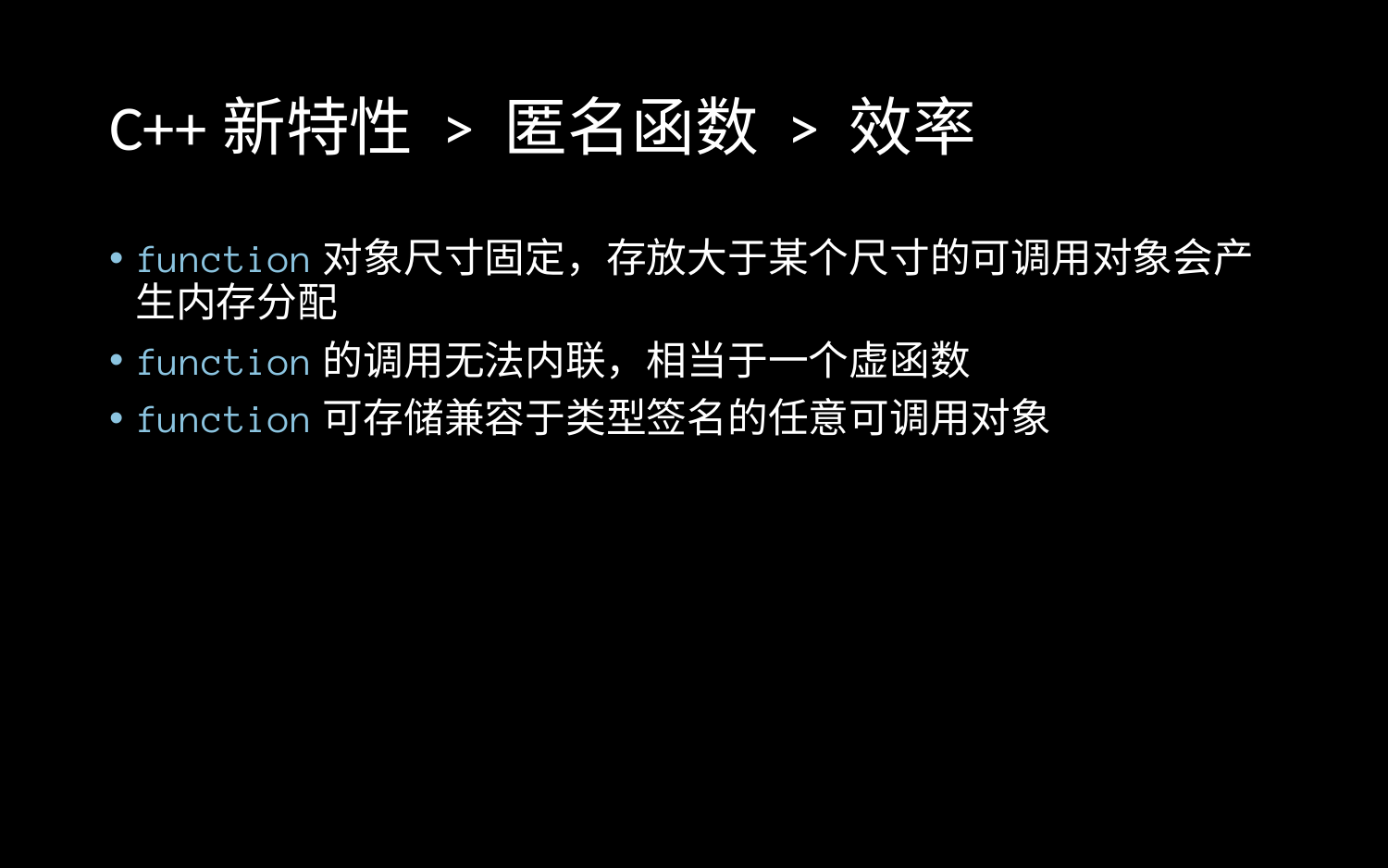

# C++新特性 > 匿名函数 > 效率
function对象尺寸固定，存放大于某个尺寸的可调用对象会产生内存分配
function的调用无法内联，相当于一个虚函数
function可存储兼容于类型签名的任意可调用对象